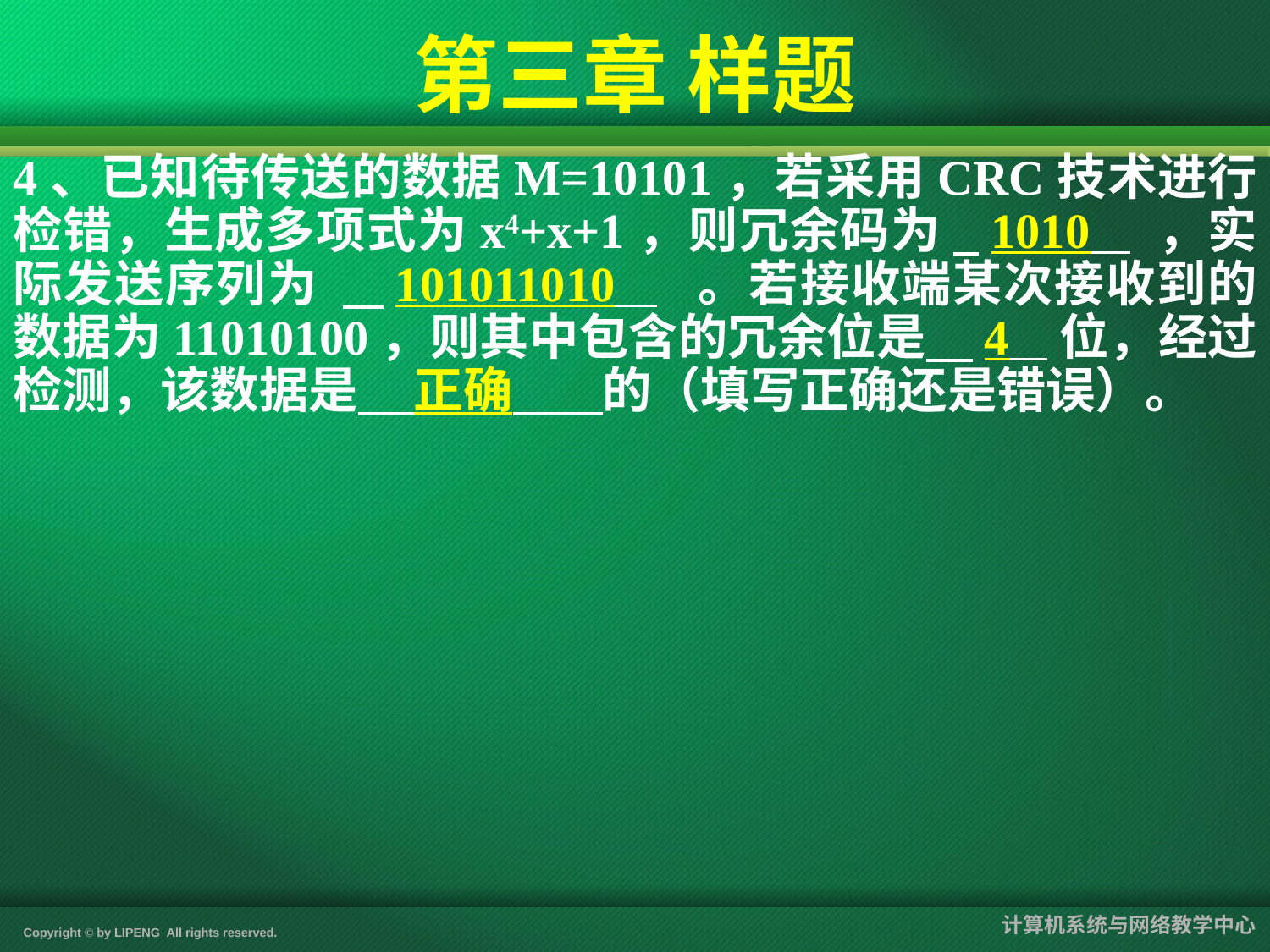

第三章 样题
4、已知待传送的数据M=10101，若采用CRC技术进行检错，生成多项式为x4+x+1，则冗余码为   1010    ，实际发送序列为     101011010     。若接收端某次接收到的数据为11010100，则其中包含的冗余位是    4   位，经过检测，该数据是     正确        的（填写正确还是错误）。